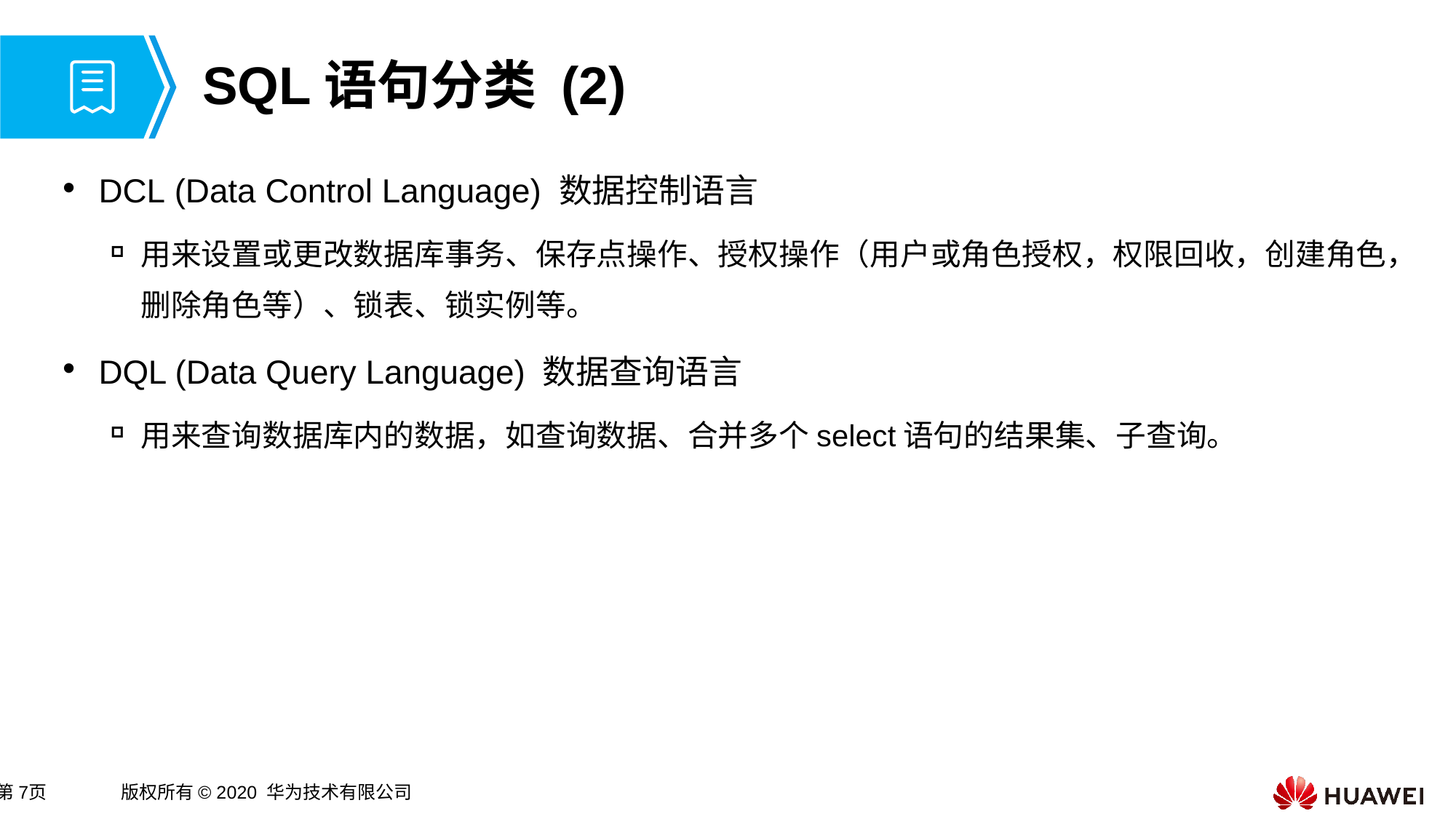

# SQL语句分类 (2)
DCL (Data Control Language) 数据控制语言
用来设置或更改数据库事务、保存点操作、授权操作（用户或角色授权，权限回收，创建角色，删除角色等）、锁表、锁实例等。
DQL (Data Query Language) 数据查询语言
用来查询数据库内的数据，如查询数据、合并多个select语句的结果集、子查询。